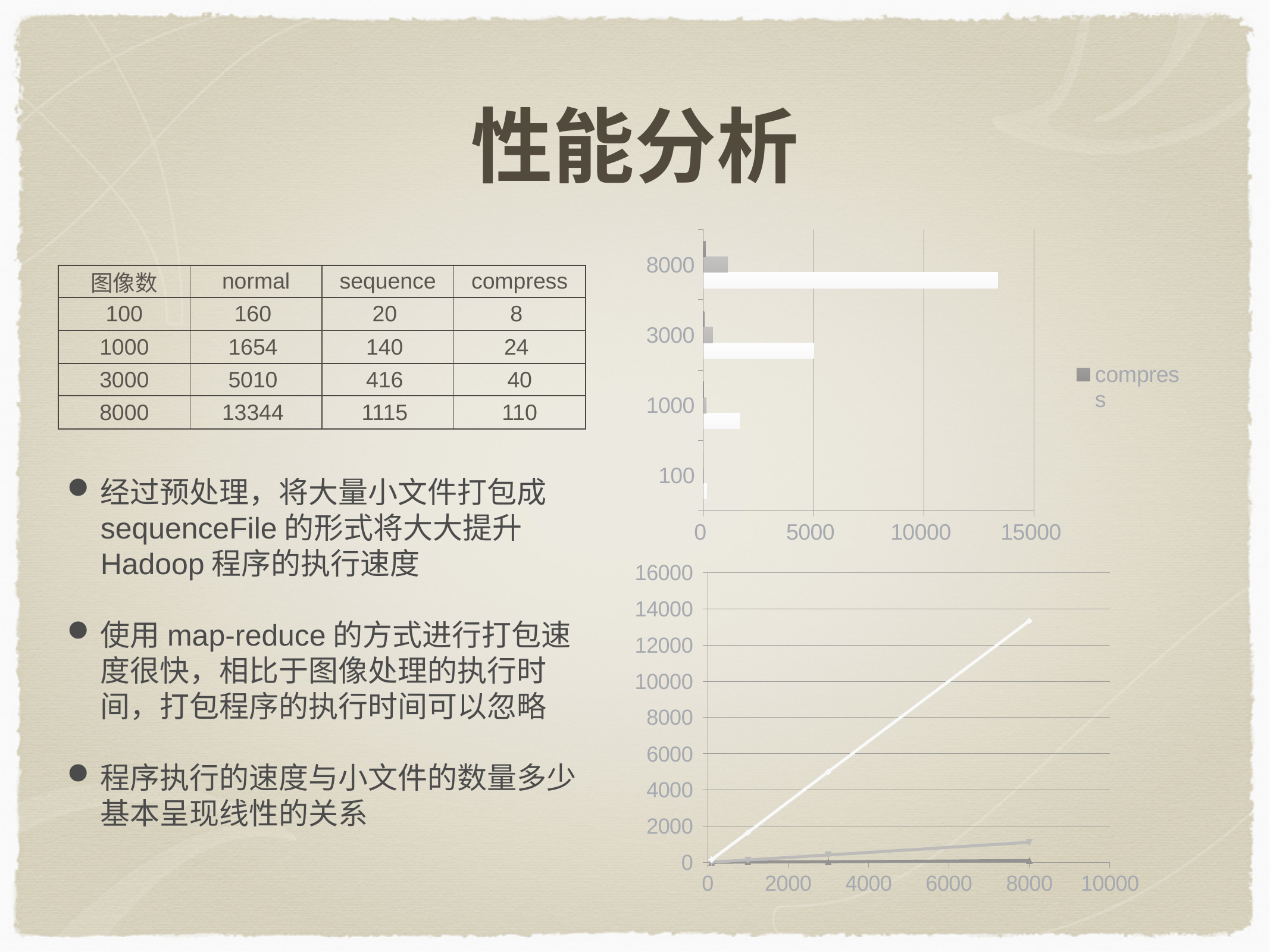

# 性能分析

### Chart

| Category | normal | sequence | compress |
|---|---|---|---|
| 100.0 | 160.0 | 20.0 | 8.0 |
| 1000.0 | 1654.0 | 140.0 | 24.0 |
| 3000.0 | 5010.0 | 416.0 | 40.0 |
| 8000.0 | 13344.0 | 1115.0 | 110.0 |
| 图像数 | normal | sequence | compress |
| --- | --- | --- | --- |
| 100 | 160 | 20 | 8 |
| 1000 | 1654 | 140 | 24 |
| 3000 | 5010 | 416 | 40 |
| 8000 | 13344 | 1115 | 110 |
经过预处理，将大量小文件打包成sequenceFile的形式将大大提升Hadoop程序的执行速度

使用map-reduce的方式进行打包速度很快，相比于图像处理的执行时间，打包程序的执行时间可以忽略

程序执行的速度与小文件的数量多少基本呈现线性的关系

### Chart

| Category | normal | sequence | compress |
|---|---|---|---|